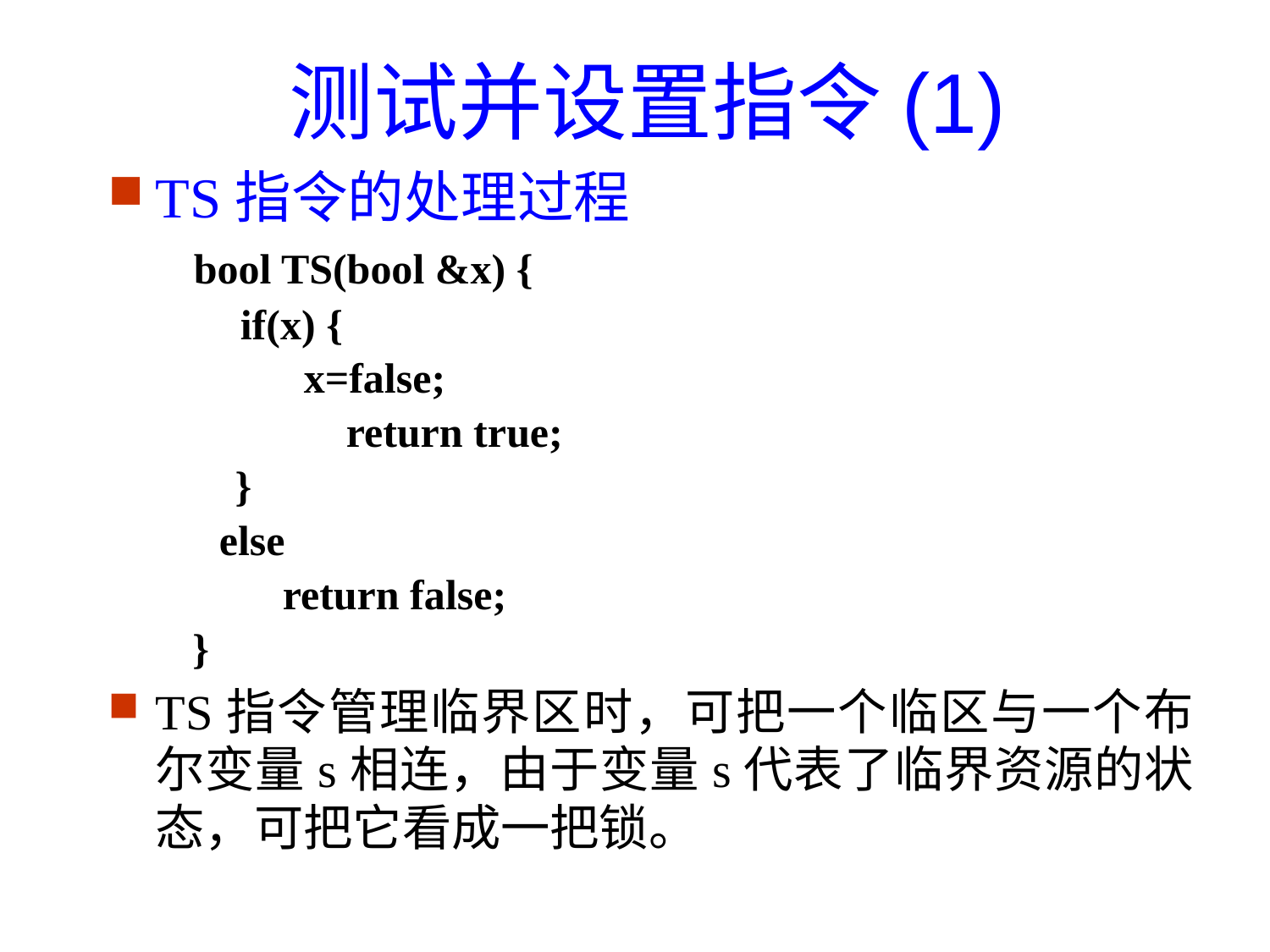

测试并设置指令(1)
TS指令的处理过程
       bool TS(bool &x) {
	        if(x) {
	              x=false;
         	      return true;
            }
	      else
	            return false;
        }
TS指令管理临界区时，可把一个临区与一个布尔变量s相连，由于变量s代表了临界资源的状态，可把它看成一把锁。